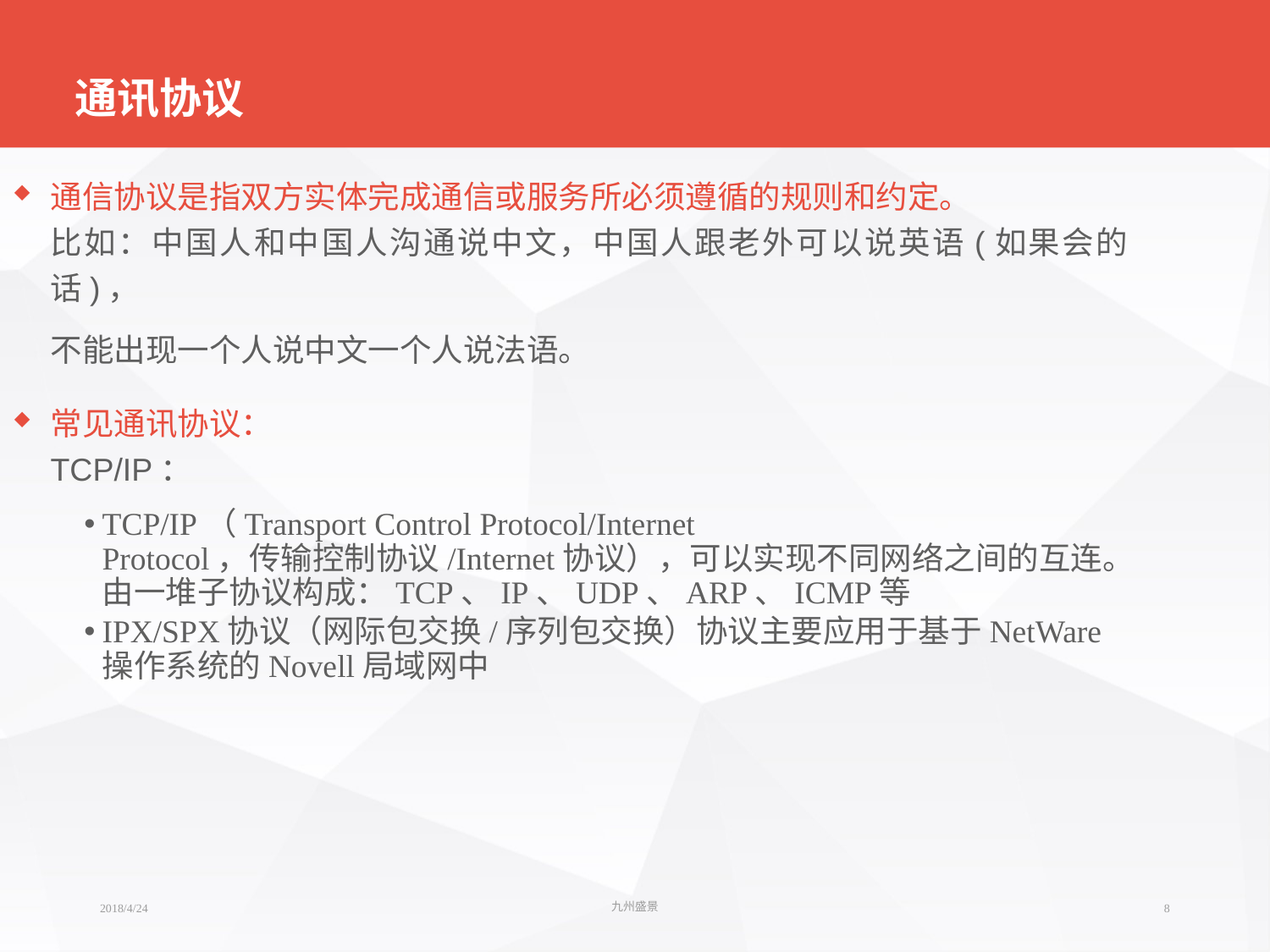

# 通讯协议
通信协议是指双方实体完成通信或服务所必须遵循的规则和约定。
比如：中国人和中国人沟通说中文，中国人跟老外可以说英语(如果会的话)，
不能出现一个人说中文一个人说法语。
常见通讯协议：
TCP/IP：
TCP/IP（Transport Control Protocol/Internet Protocol，传输控制协议/Internet协议），可以实现不同网络之间的互连。由一堆子协议构成：TCP、IP、UDP、ARP、ICMP等
IPX/SPX协议（网际包交换/序列包交换）协议主要应用于基于NetWare操作系统的Novell局域网中
2018/4/24
九州盛景
8